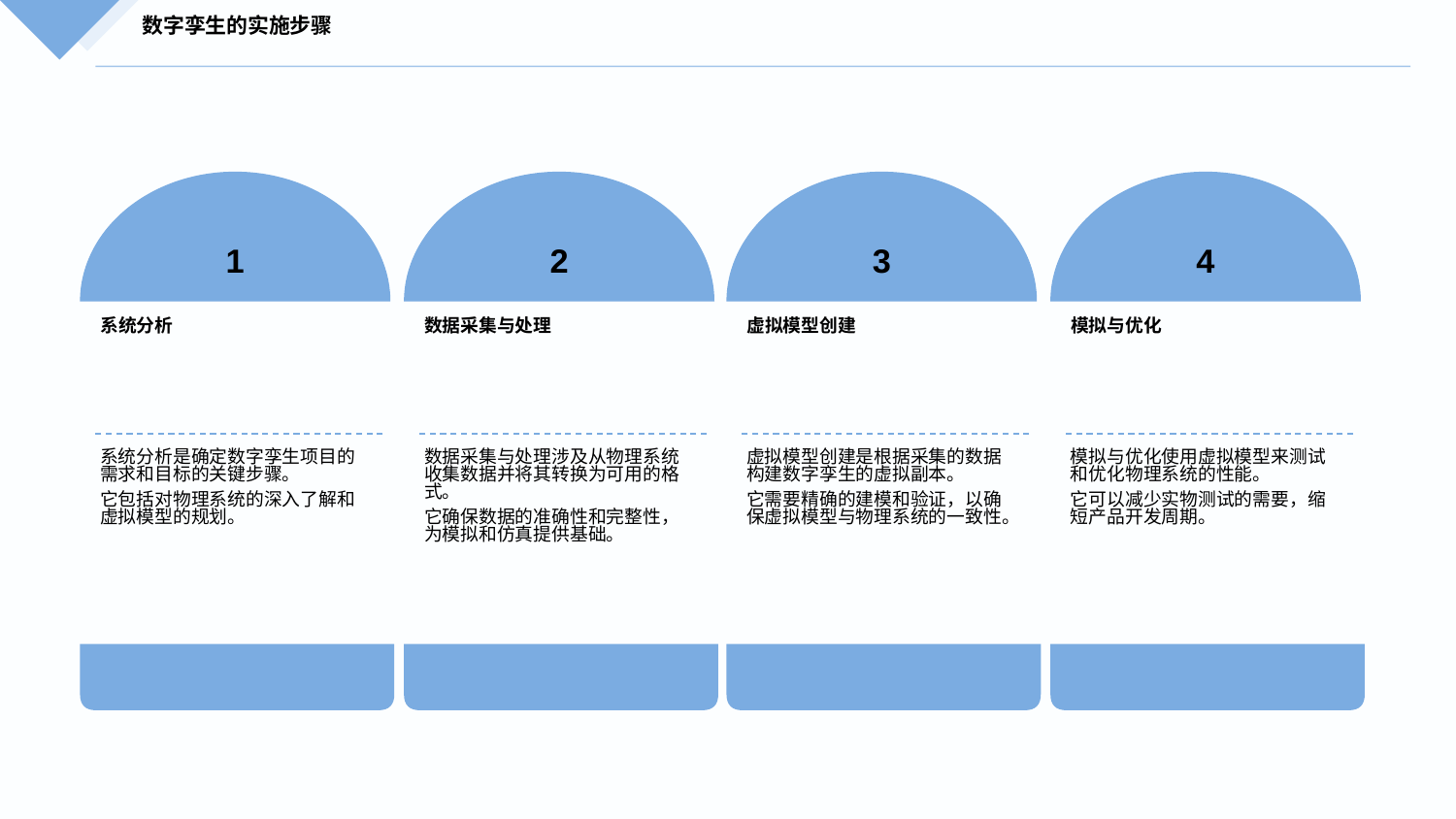

数字孪生的实施步骤

1
2
3
4
系统分析

数据采集与处理

虚拟模型创建

模拟与优化

系统分析是确定数字孪生项目的需求和目标的关键步骤。
它包括对物理系统的深入了解和虚拟模型的规划。

数据采集与处理涉及从物理系统收集数据并将其转换为可用的格式。
它确保数据的准确性和完整性，为模拟和仿真提供基础。

虚拟模型创建是根据采集的数据构建数字孪生的虚拟副本。
它需要精确的建模和验证，以确保虚拟模型与物理系统的一致性。

模拟与优化使用虚拟模型来测试和优化物理系统的性能。
它可以减少实物测试的需要，缩短产品开发周期。